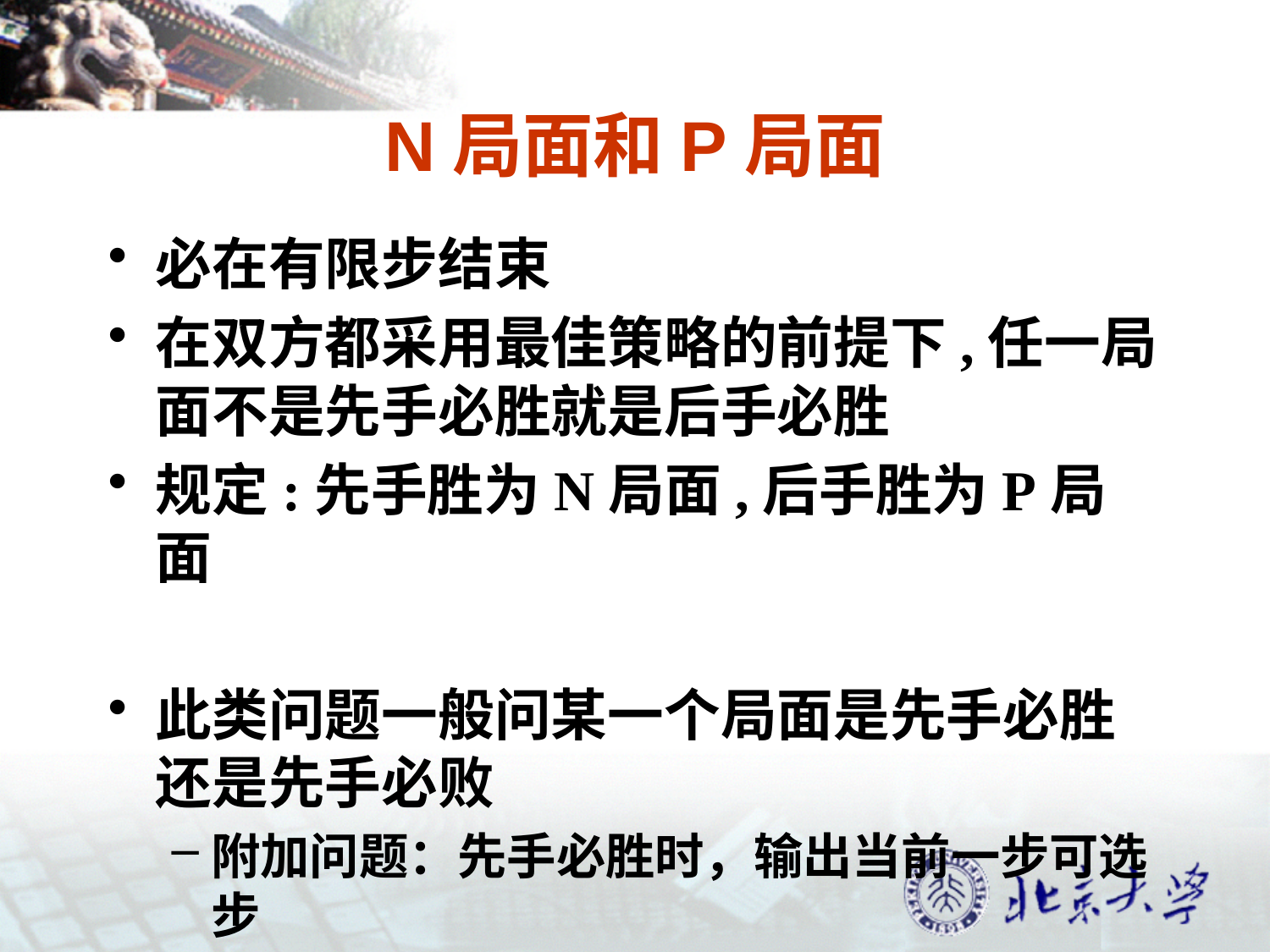

# N局面和P局面
必在有限步结束
在双方都采用最佳策略的前提下,任一局面不是先手必胜就是后手必胜
规定:先手胜为N局面,后手胜为P局面

此类问题一般问某一个局面是先手必胜还是先手必败
附加问题：先手必胜时，输出当前一步可选步